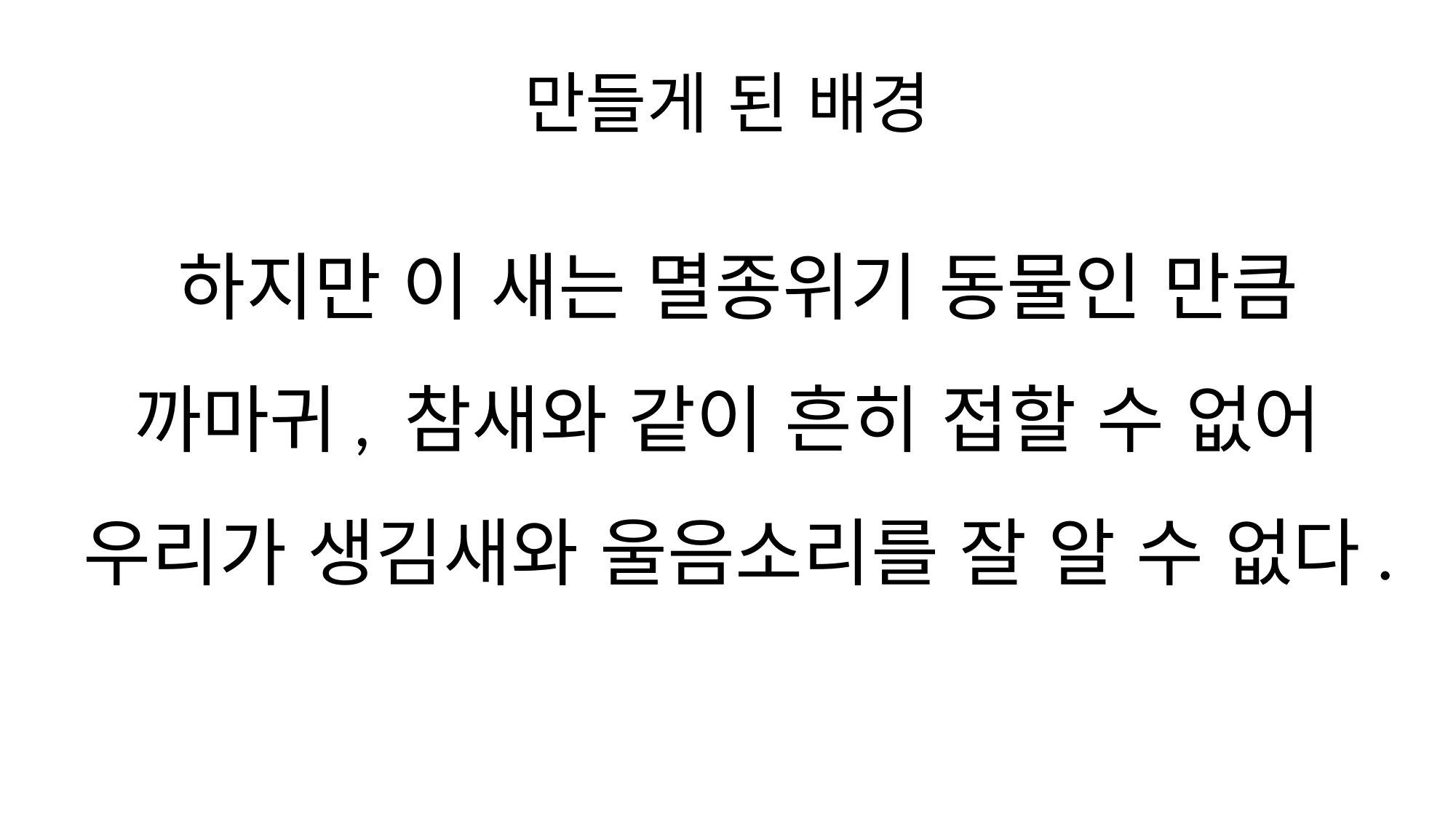

# 만들게 된 배경
 하지만 이 새는 멸종위기 동물인 만큼 까마귀, 참새와 같이 흔히 접할 수 없어 우리가 생김새와 울음소리를 잘 알 수 없다.